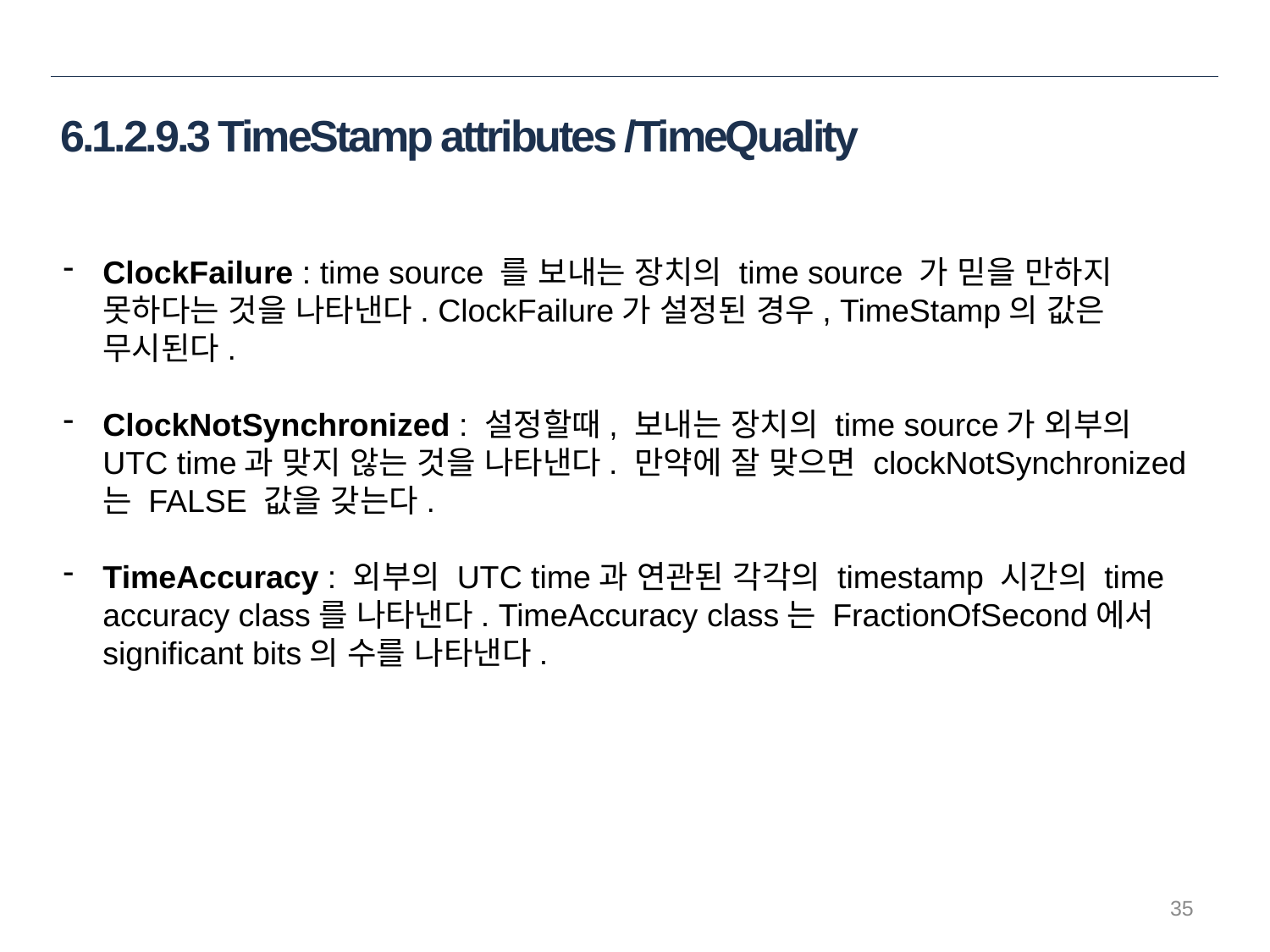

6.1.2.9.3 TimeStamp attributes /TimeQuality
ClockFailure : time source 를 보내는 장치의 time source 가 믿을 만하지 못하다는 것을 나타낸다. ClockFailure가 설정된 경우, TimeStamp의 값은 무시된다.

ClockNotSynchronized : 설정할때, 보내는 장치의 time source가 외부의 UTC time과 맞지 않는 것을 나타낸다. 만약에 잘 맞으면 clockNotSynchronized는 FALSE 값을 갖는다.

TimeAccuracy : 외부의 UTC time과 연관된 각각의 timestamp 시간의 time accuracy class를 나타낸다. TimeAccuracy class는 FractionOfSecond에서 significant bits의 수를 나타낸다.

35